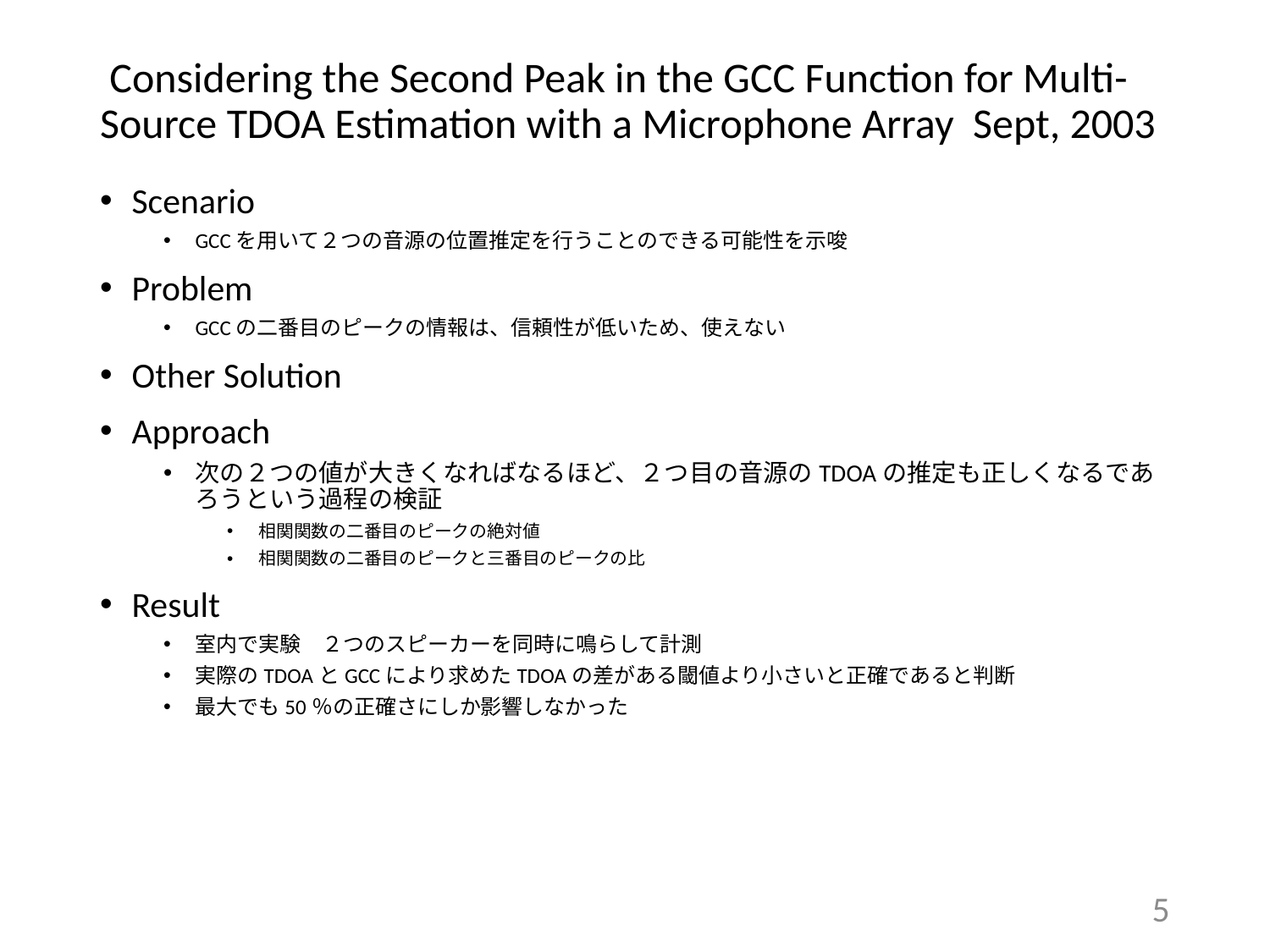

# Considering the Second Peak in the GCC Function for Multi-Source TDOA Estimation with a Microphone Array  Sept, 2003
Scenario
GCCを用いて２つの音源の位置推定を行うことのできる可能性を示唆
Problem
GCCの二番目のピークの情報は、信頼性が低いため、使えない
Other Solution
Approach
次の２つの値が大きくなればなるほど、２つ目の音源のTDOAの推定も正しくなるであろうという過程の検証
相関関数の二番目のピークの絶対値
相関関数の二番目のピークと三番目のピークの比
Result
室内で実験　２つのスピーカーを同時に鳴らして計測
実際のTDOAとGCCにより求めたTDOAの差がある閾値より小さいと正確であると判断
最大でも50％の正確さにしか影響しなかった
5